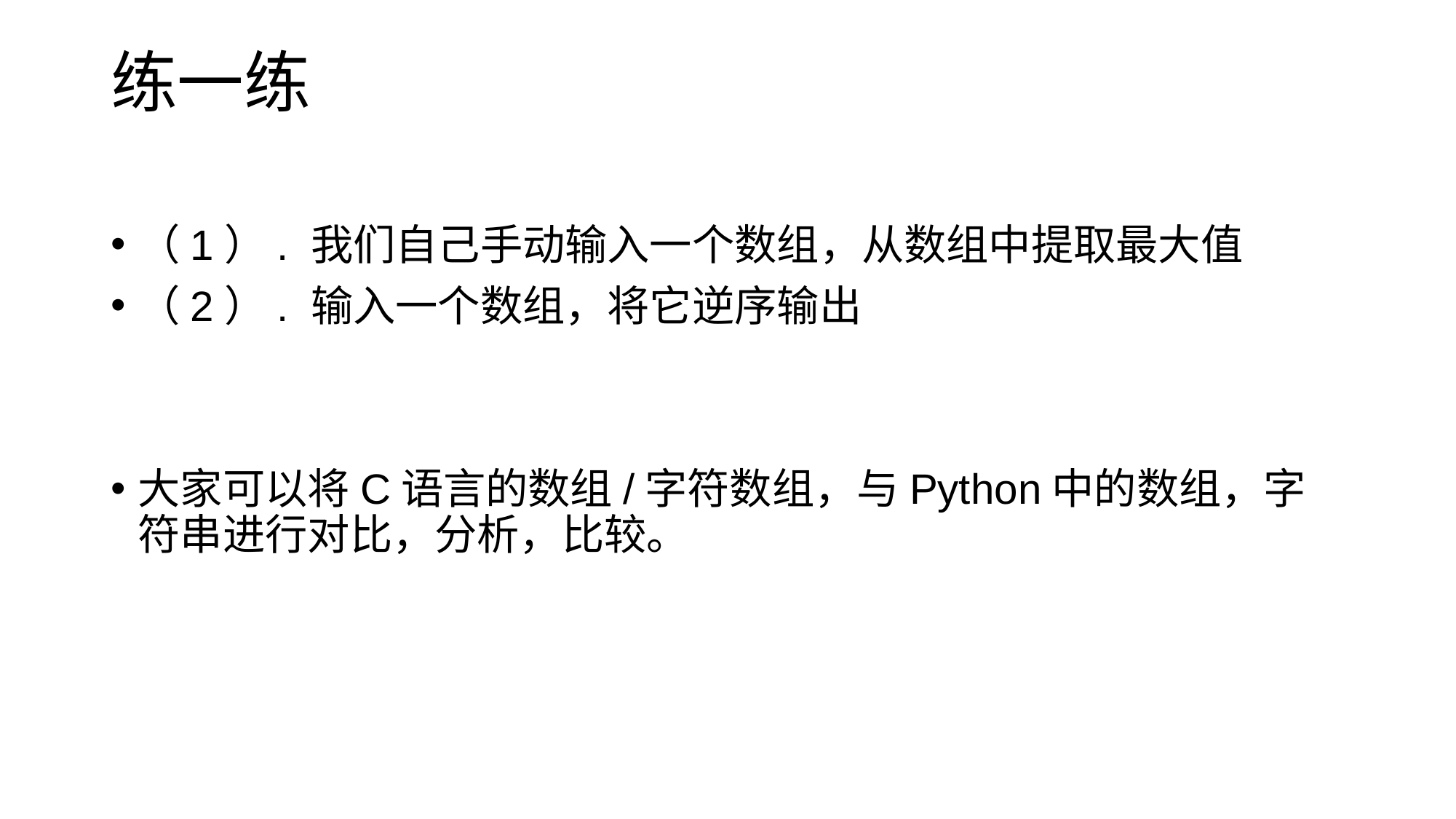

# 练一练
（1）. 我们自己手动输入一个数组，从数组中提取最大值
（2）. 输入一个数组，将它逆序输出

大家可以将C语言的数组/字符数组，与Python中的数组，字符串进行对比，分析，比较。